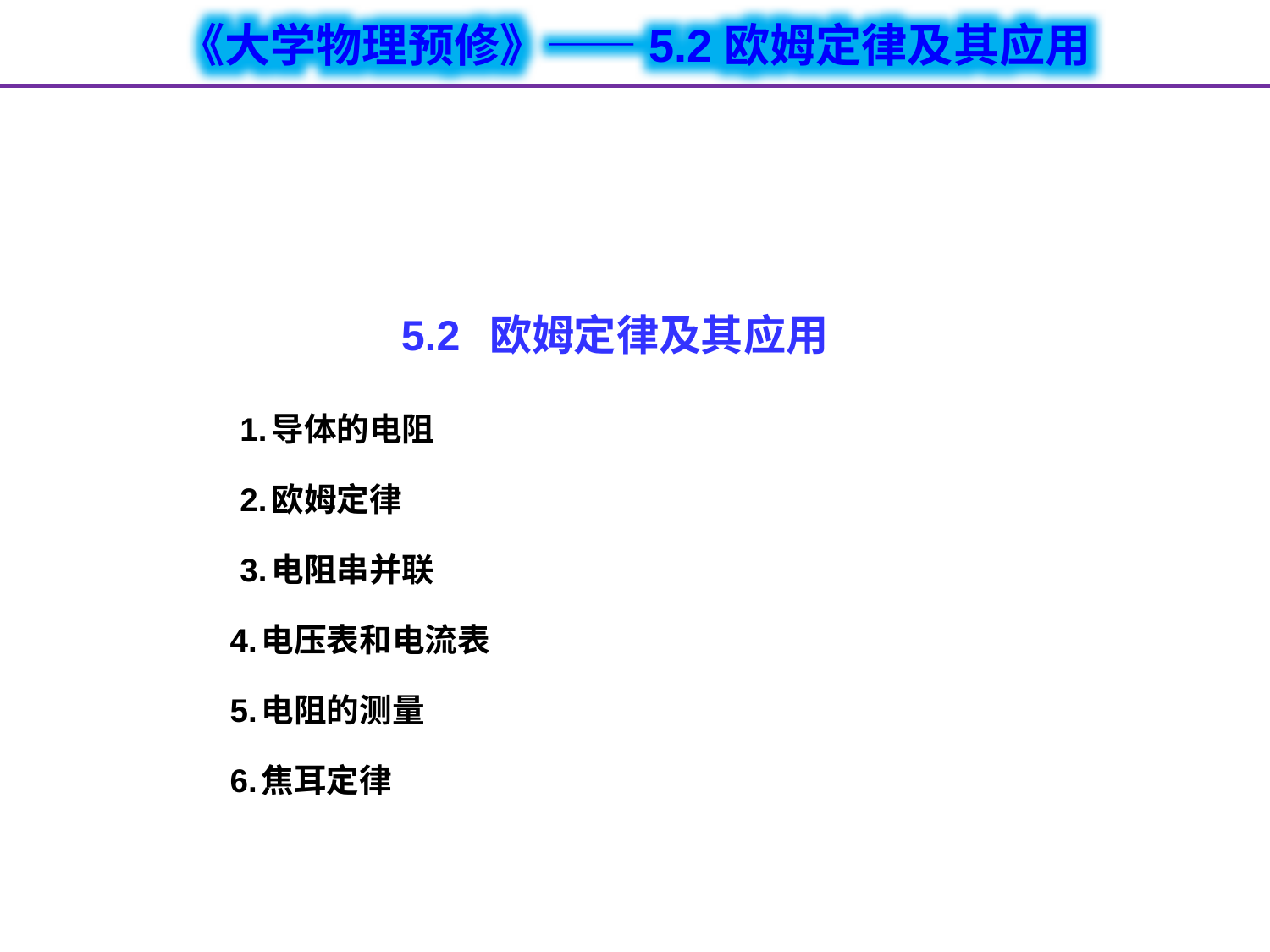

# 5.2  欧姆定律及其应用
    1.导体的电阻
    2.欧姆定律
    3.电阻串并联
      4.电压表和电流表
      5.电阻的测量
      6.焦耳定律